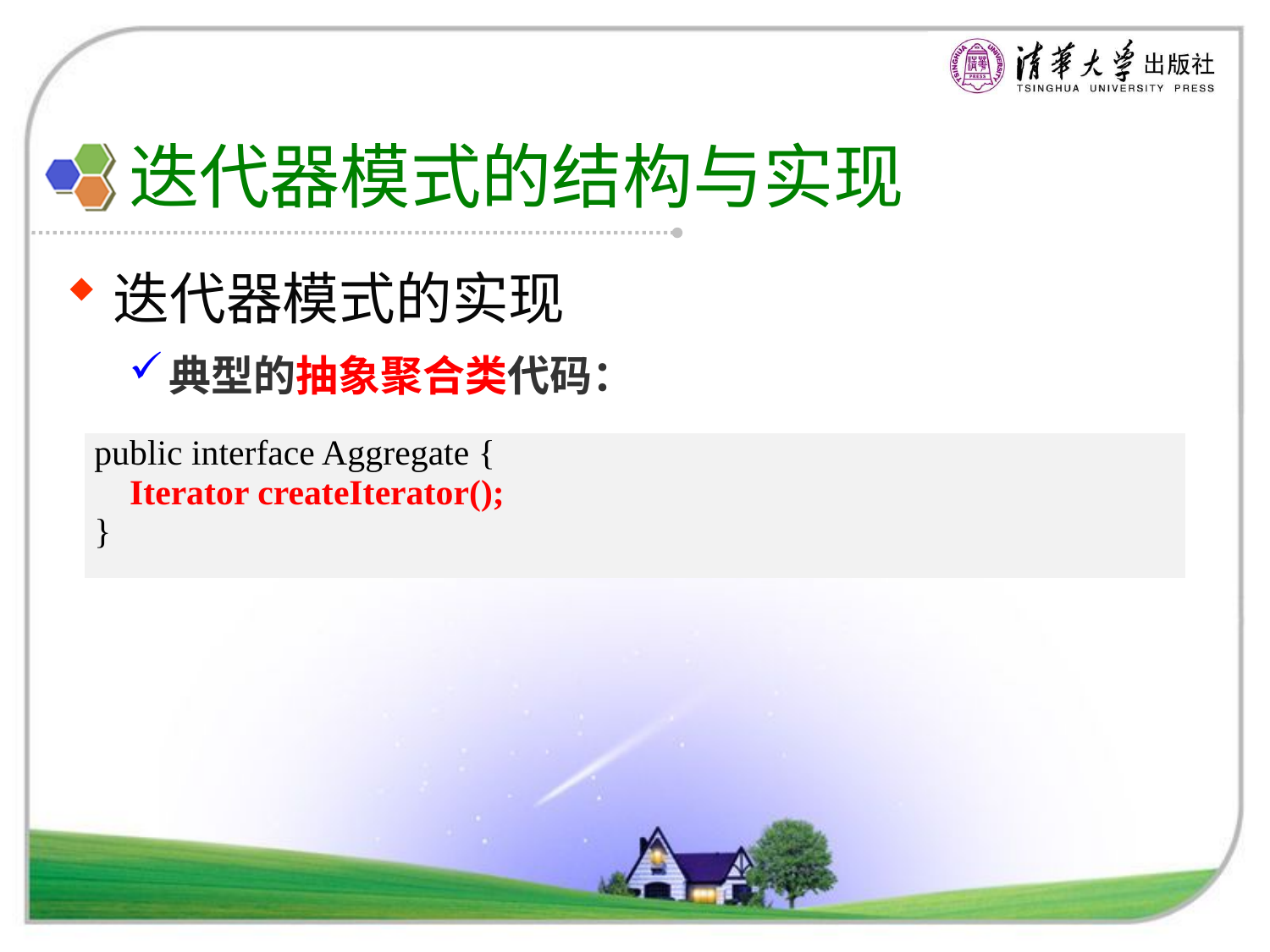

# 迭代器模式的结构与实现
迭代器模式的实现
典型的抽象聚合类代码：
| public interface Aggregate { Iterator createIterator(); } |
| --- |